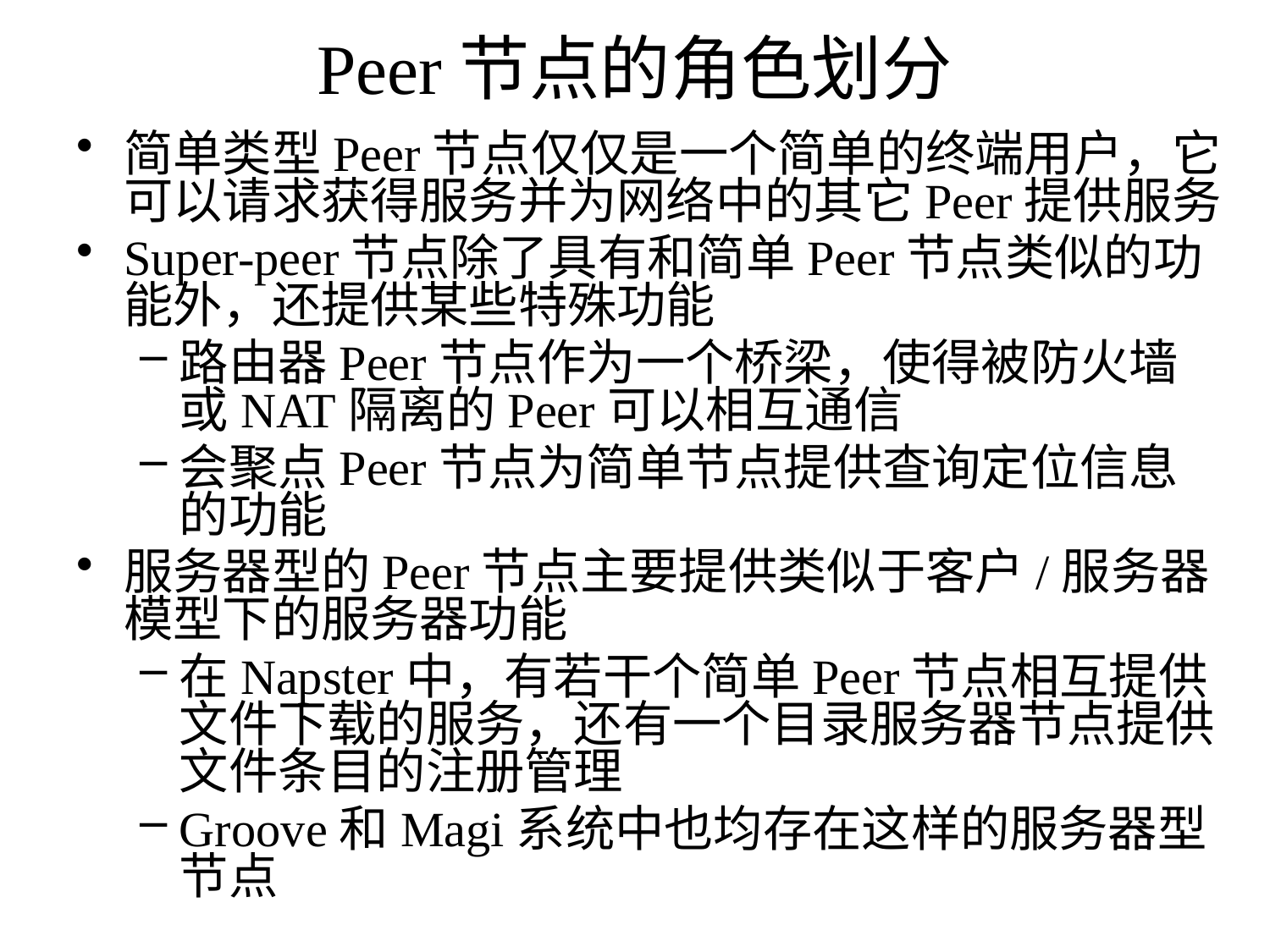

# Peer节点的角色划分
简单类型Peer节点仅仅是一个简单的终端用户，它可以请求获得服务并为网络中的其它Peer提供服务
Super-peer节点除了具有和简单Peer节点类似的功能外，还提供某些特殊功能
路由器Peer节点作为一个桥梁，使得被防火墙或NAT隔离的Peer可以相互通信
会聚点Peer节点为简单节点提供查询定位信息的功能
服务器型的Peer节点主要提供类似于客户/服务器模型下的服务器功能
在Napster中，有若干个简单Peer节点相互提供文件下载的服务，还有一个目录服务器节点提供文件条目的注册管理
Groove和Magi系统中也均存在这样的服务器型节点